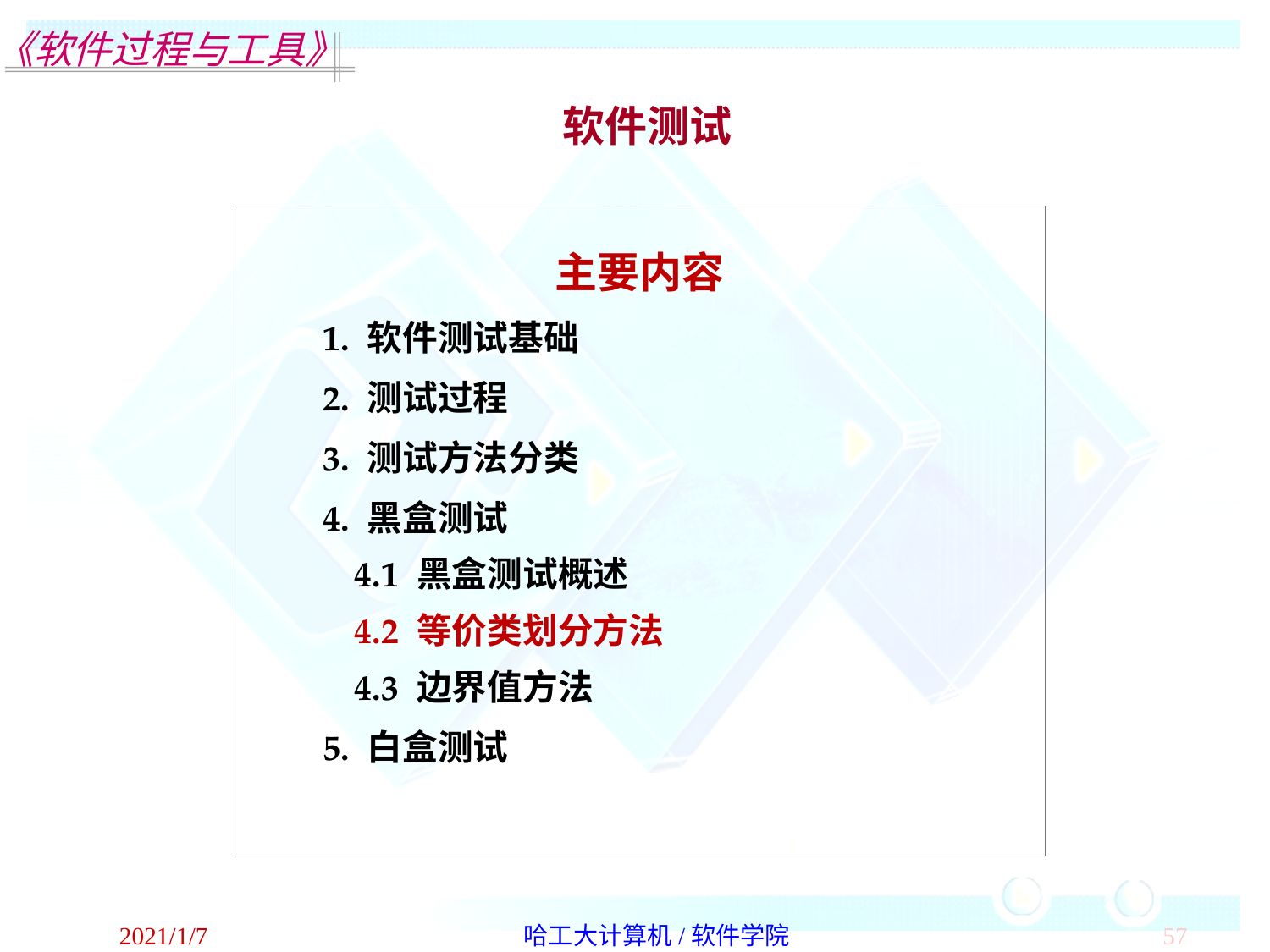

软件测试

主要内容
   1. 软件测试基础
   2. 测试过程
   3. 测试方法分类
   4. 黑盒测试
   4.1 黑盒测试概述
   4.2 等价类划分方法
   4.3 边界值方法
   5. 白盒测试